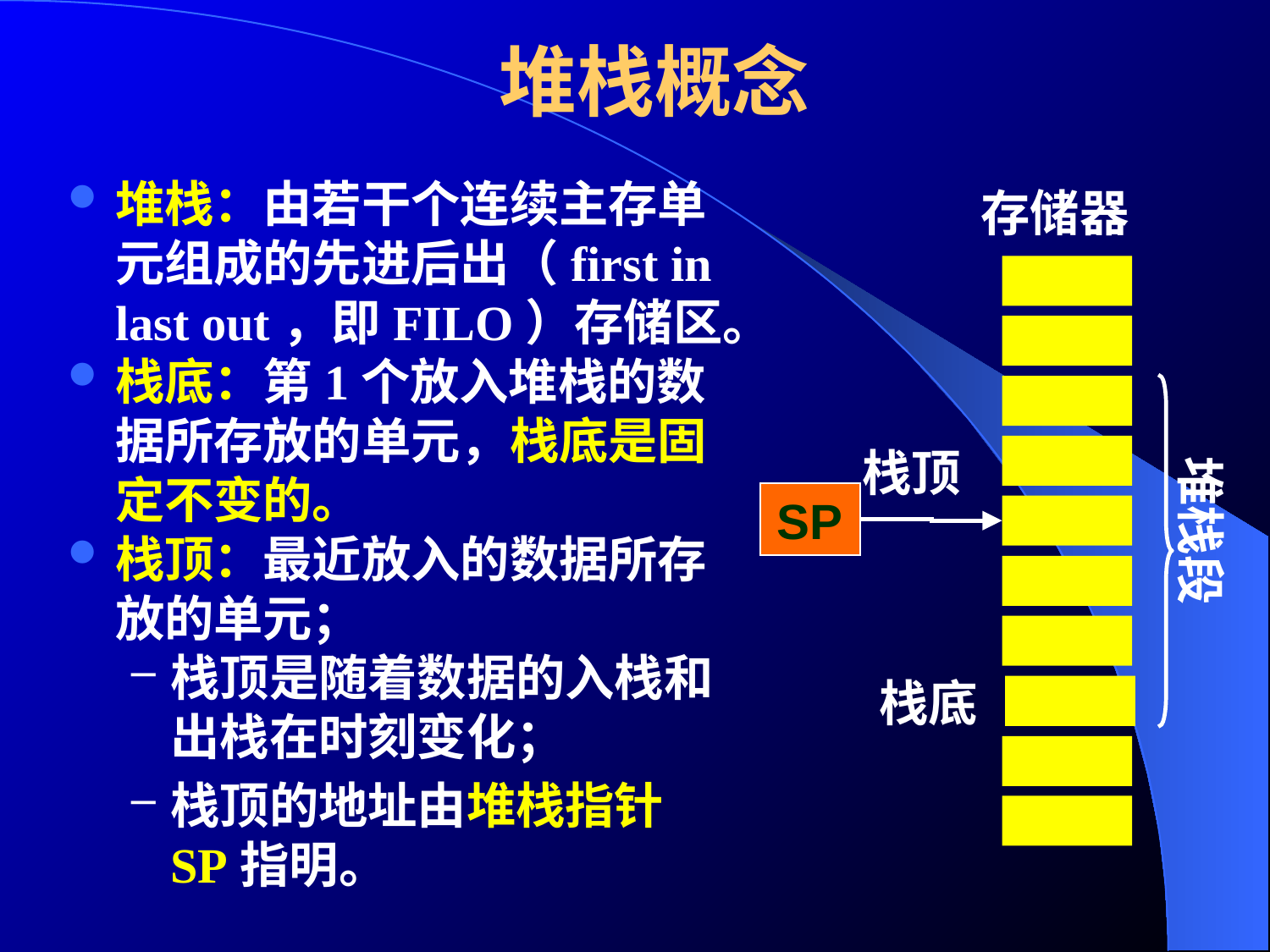

# 堆栈概念
堆栈：由若干个连续主存单元组成的先进后出（first in last out，即FILO）存储区。
栈底：第1个放入堆栈的数据所存放的单元，栈底是固定不变的。
栈顶：最近放入的数据所存放的单元；
栈顶是随着数据的入栈和出栈在时刻变化；
栈顶的地址由堆栈指针SP指明。
存储器

栈顶
堆栈段
SP

栈底